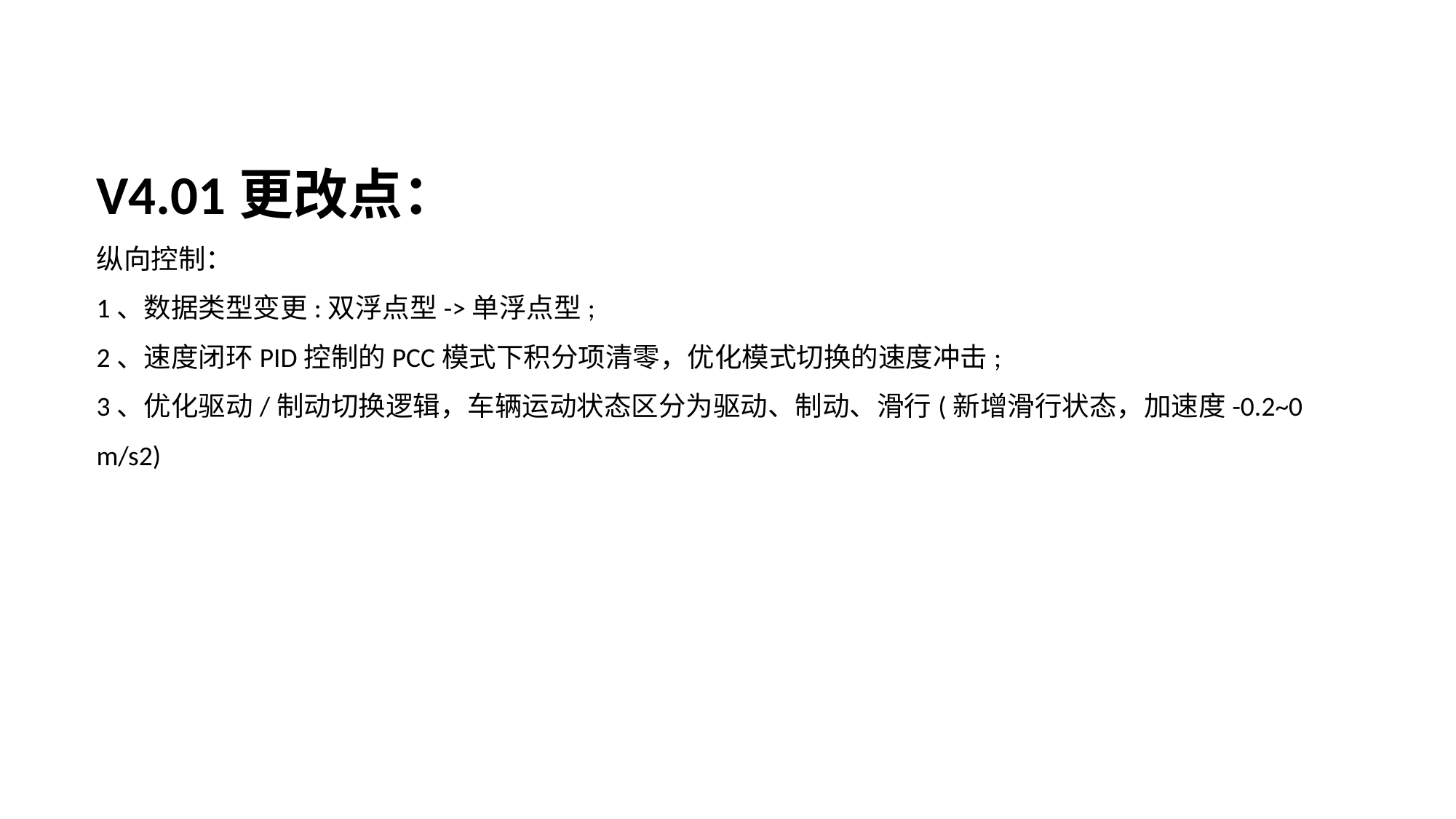

V4.01更改点：
纵向控制：
1、数据类型变更:双浮点型->单浮点型;
2、速度闭环PID控制的PCC模式下积分项清零，优化模式切换的速度冲击;
3、优化驱动/制动切换逻辑，车辆运动状态区分为驱动、制动、滑行(新增滑行状态，加速度-0.2~0 m/s2)